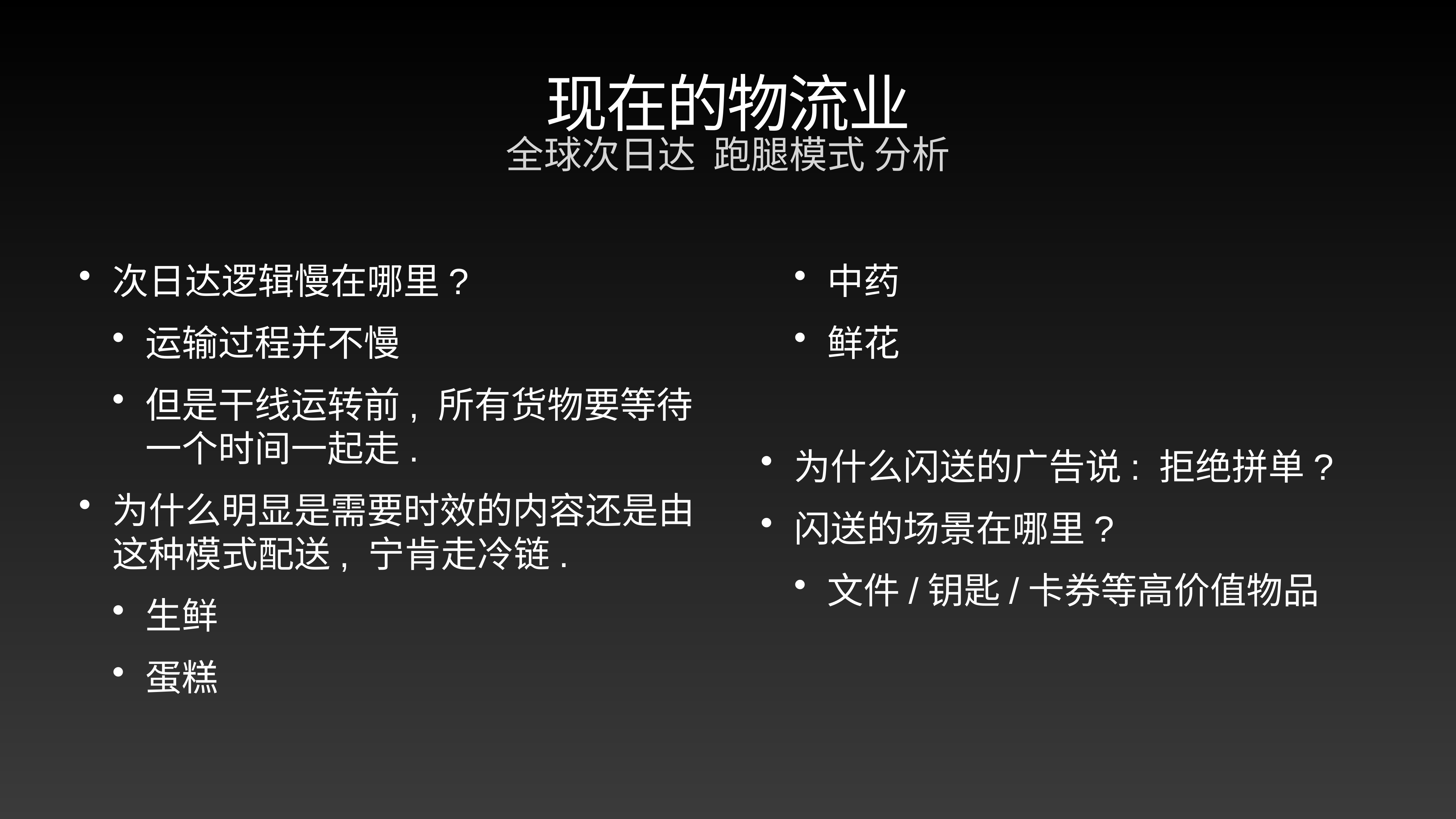

# 现在的物流业
全球次日达  跑腿模式 分析
次日达逻辑慢在哪里?
运输过程并不慢
但是干线运转前, 所有货物要等待一个时间一起走.
为什么明显是需要时效的内容还是由这种模式配送, 宁肯走冷链.
生鲜
蛋糕
中药
鲜花

为什么闪送的广告说: 拒绝拼单?
闪送的场景在哪里?
文件/钥匙/卡券等高价值物品